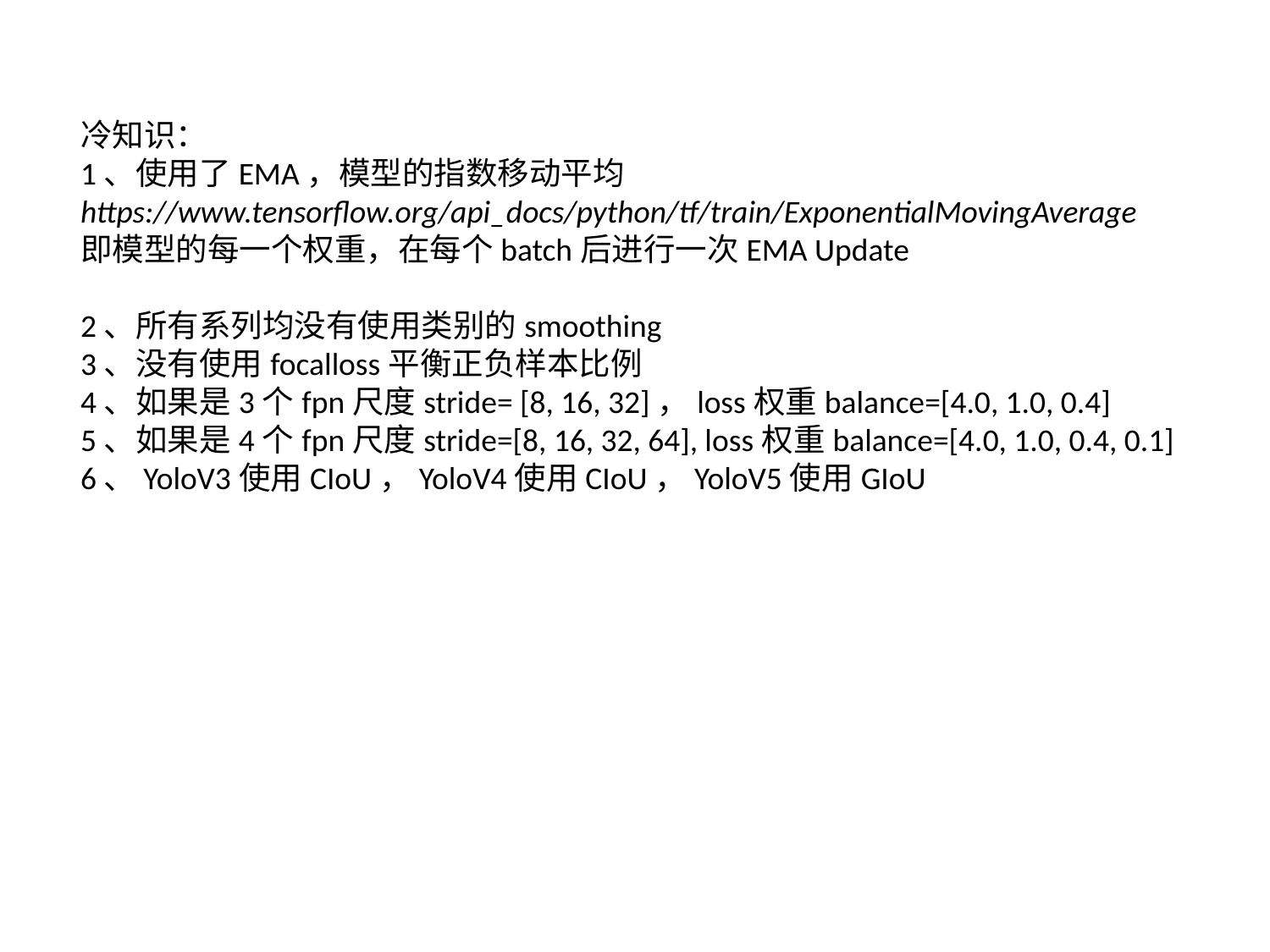

冷知识：
1、使用了EMA，模型的指数移动平均
https://www.tensorflow.org/api_docs/python/tf/train/ExponentialMovingAverage
即模型的每一个权重，在每个batch后进行一次EMA Update

2、所有系列均没有使用类别的smoothing
3、没有使用focalloss平衡正负样本比例
4、如果是3个fpn尺度stride= [8, 16, 32]，loss权重balance=[4.0, 1.0, 0.4]
5、如果是4个fpn尺度stride=[8, 16, 32, 64], loss权重balance=[4.0, 1.0, 0.4, 0.1]
6、YoloV3使用CIoU，YoloV4使用CIoU，YoloV5使用GIoU